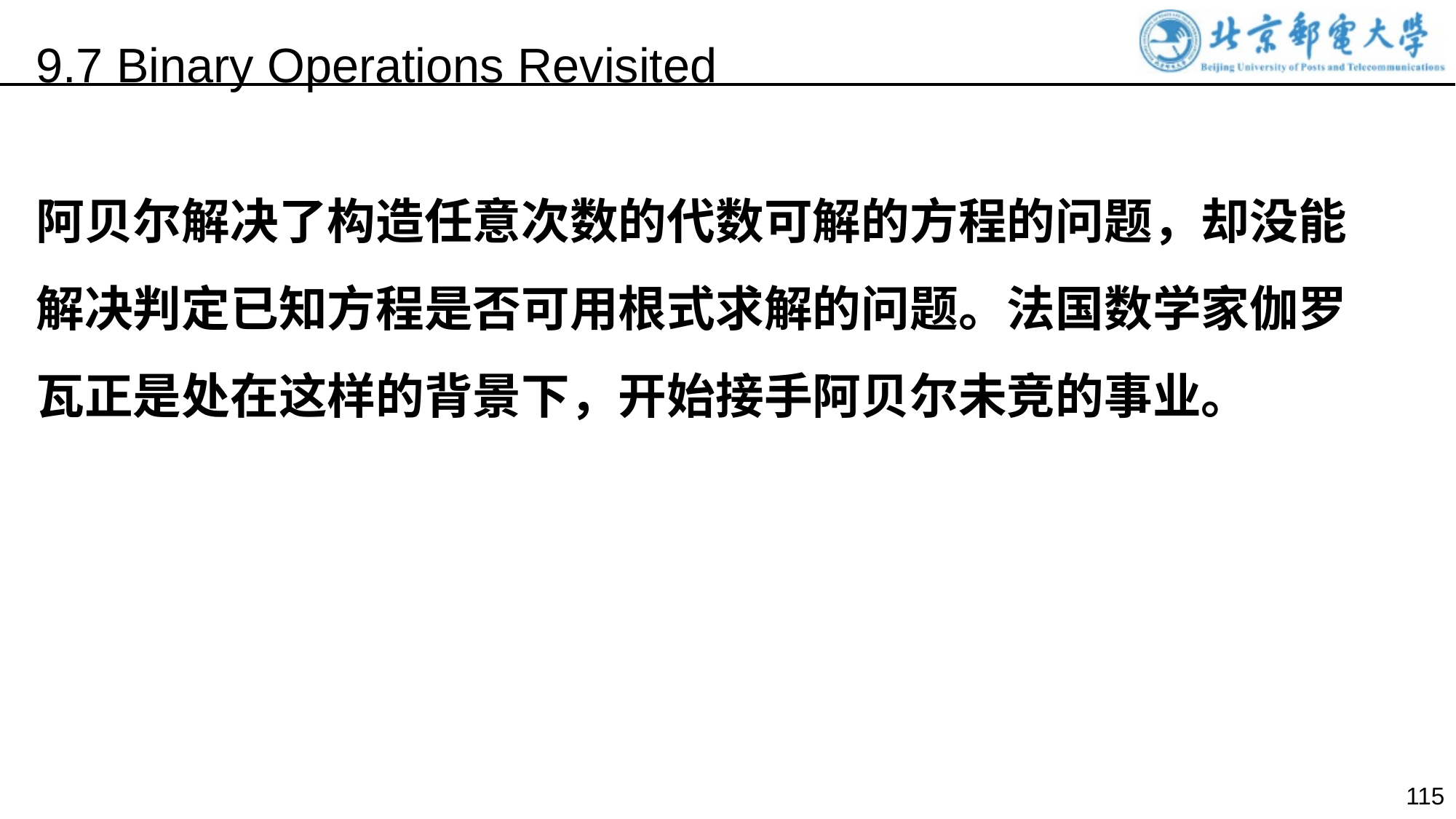

9.7 Binary Operations Revisited
阿贝尔解决了构造任意次数的代数可解的方程的问题，却没能解决判定已知方程是否可用根式求解的问题。法国数学家伽罗瓦正是处在这样的背景下，开始接手阿贝尔未竞的事业。